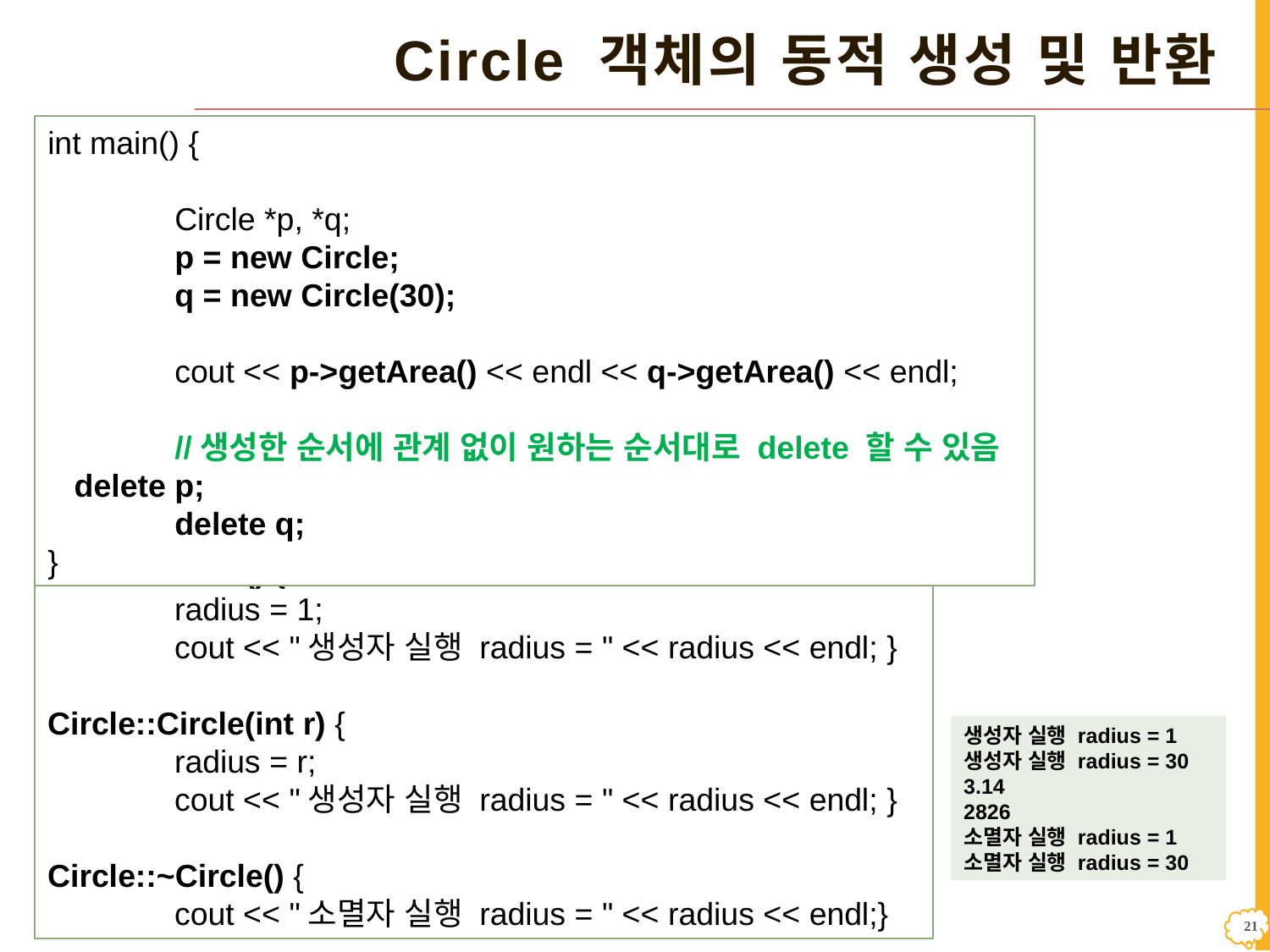

# Circle 객체의 동적 생성 및 반환
int main() {

	Circle *p, *q;
	p = new Circle;
	q = new Circle(30);

	cout << p->getArea() << endl << q->getArea() << endl;

	//생성한 순서에 관계 없이 원하는 순서대로 delete 할 수 있음
   delete p;
	delete q;
}
#include <iostream>
using namespace std;

class Circle {
	int radius;
public:
	Circle();  Circle(int r);  ~Circle();
	void setRadius(int r) { radius = r; }
	double getArea() { return 3.14*radius*radius; }
};

Circle::Circle() {
	radius = 1;
	cout << "생성자 실행 radius = " << radius << endl; }

Circle::Circle(int r) {
	radius = r;
	cout << "생성자 실행 radius = " << radius << endl; }

Circle::~Circle() {
	cout << "소멸자 실행 radius = " << radius << endl;}
생성자 실행 radius = 1
생성자 실행 radius = 30
3.14
2826
소멸자 실행 radius = 1
소멸자 실행 radius = 30
21